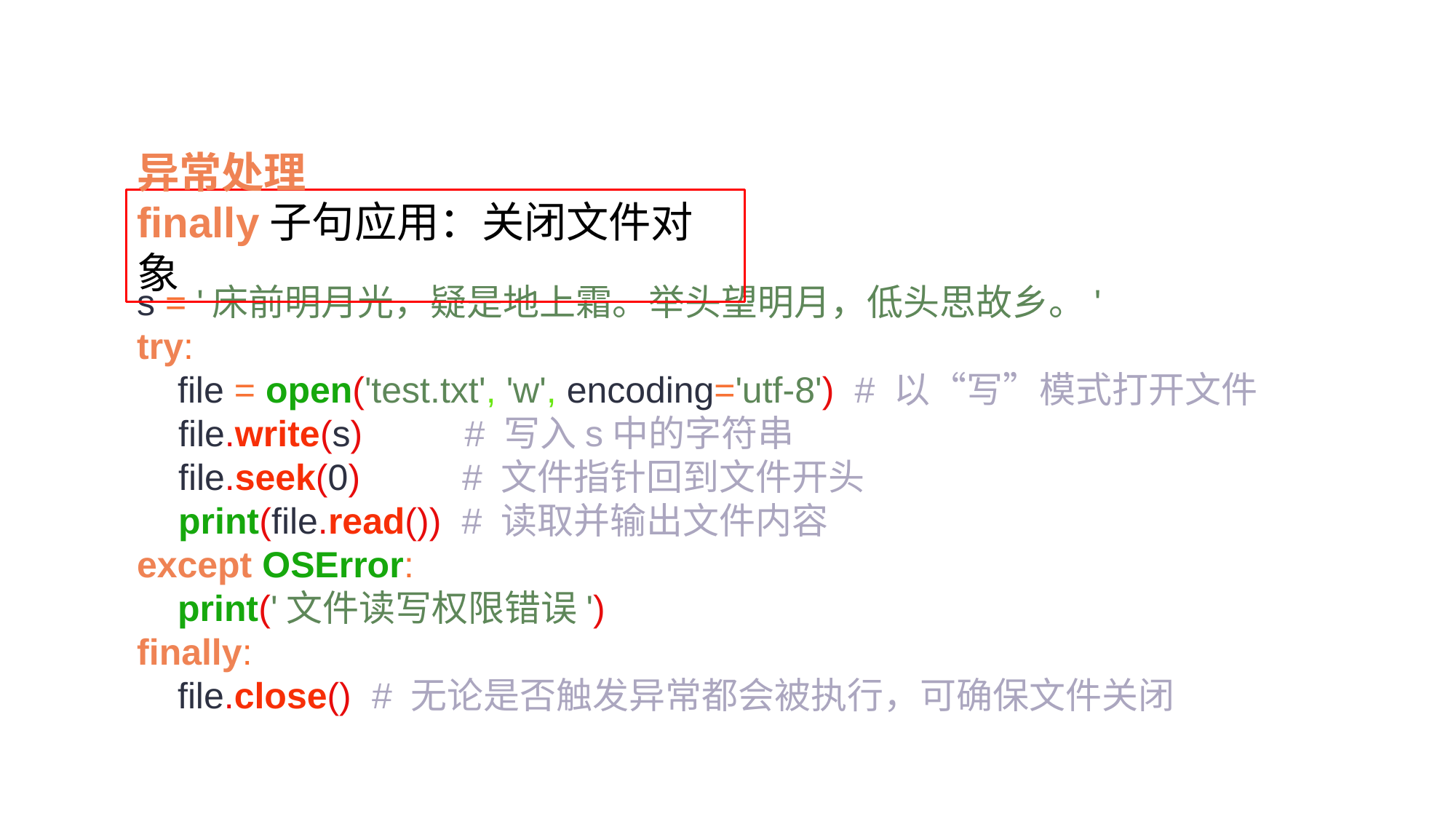

异常处理
finally子句应用：关闭文件对象
s = '床前明月光，疑是地上霜。举头望明月，低头思故乡。'
try:
    file = open('test.txt', 'w', encoding='utf-8')  # 以“写”模式打开文件
    file.write(s)          # 写入s中的字符串
    file.seek(0)          # 文件指针回到文件开头
    print(file.read())  # 读取并输出文件内容
except OSError:
    print('文件读写权限错误')
finally:
    file.close()  # 无论是否触发异常都会被执行，可确保文件关闭